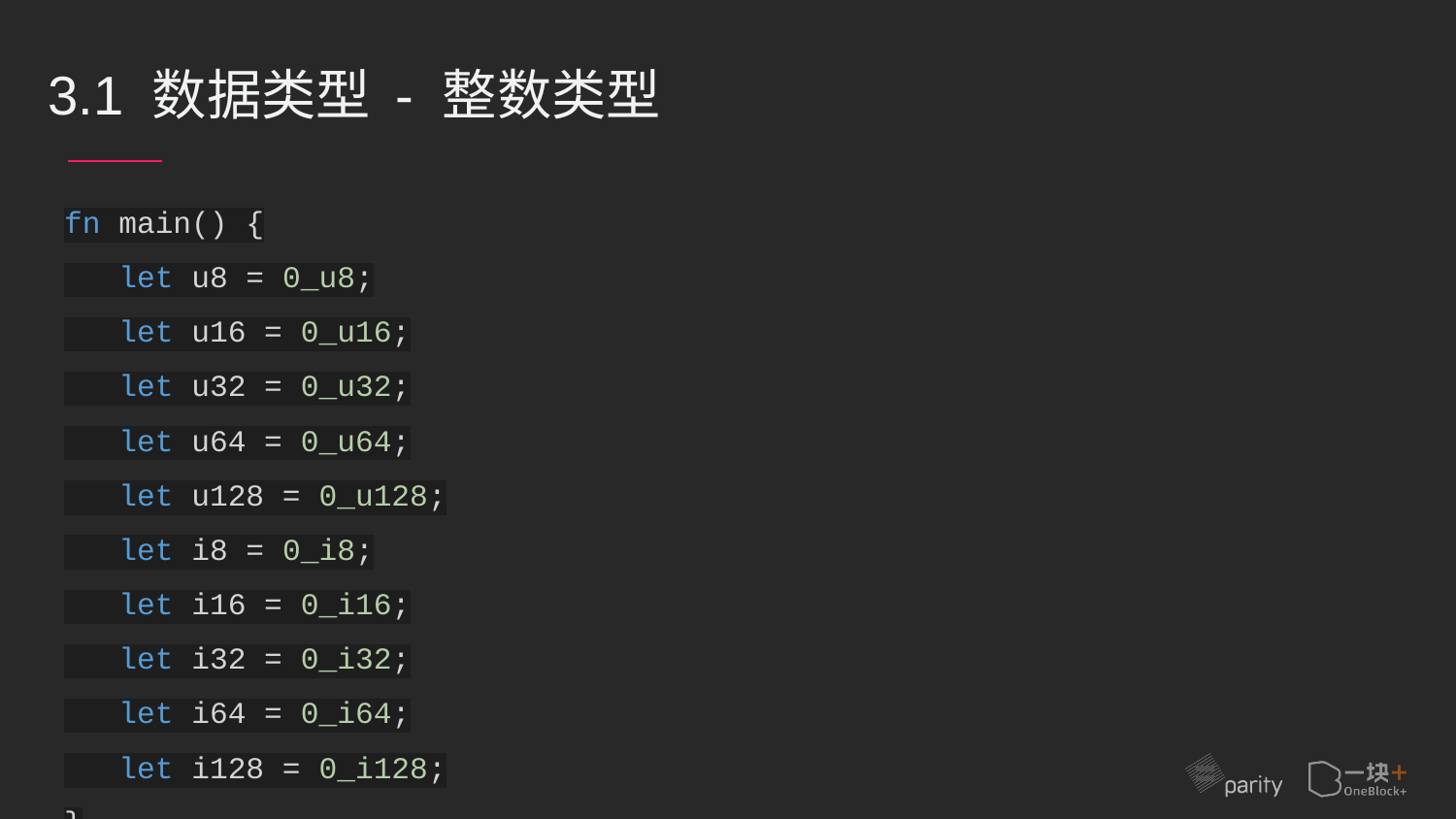

3.1 数据类型 - 整数类型
fn main() {
   let u8 = 0_u8;
   let u16 = 0_u16;
   let u32 = 0_u32;
   let u64 = 0_u64;
   let u128 = 0_u128;
   let i8 = 0_i8;
   let i16 = 0_i16;
   let i32 = 0_i32;
   let i64 = 0_i64;
   let i128 = 0_i128;
}